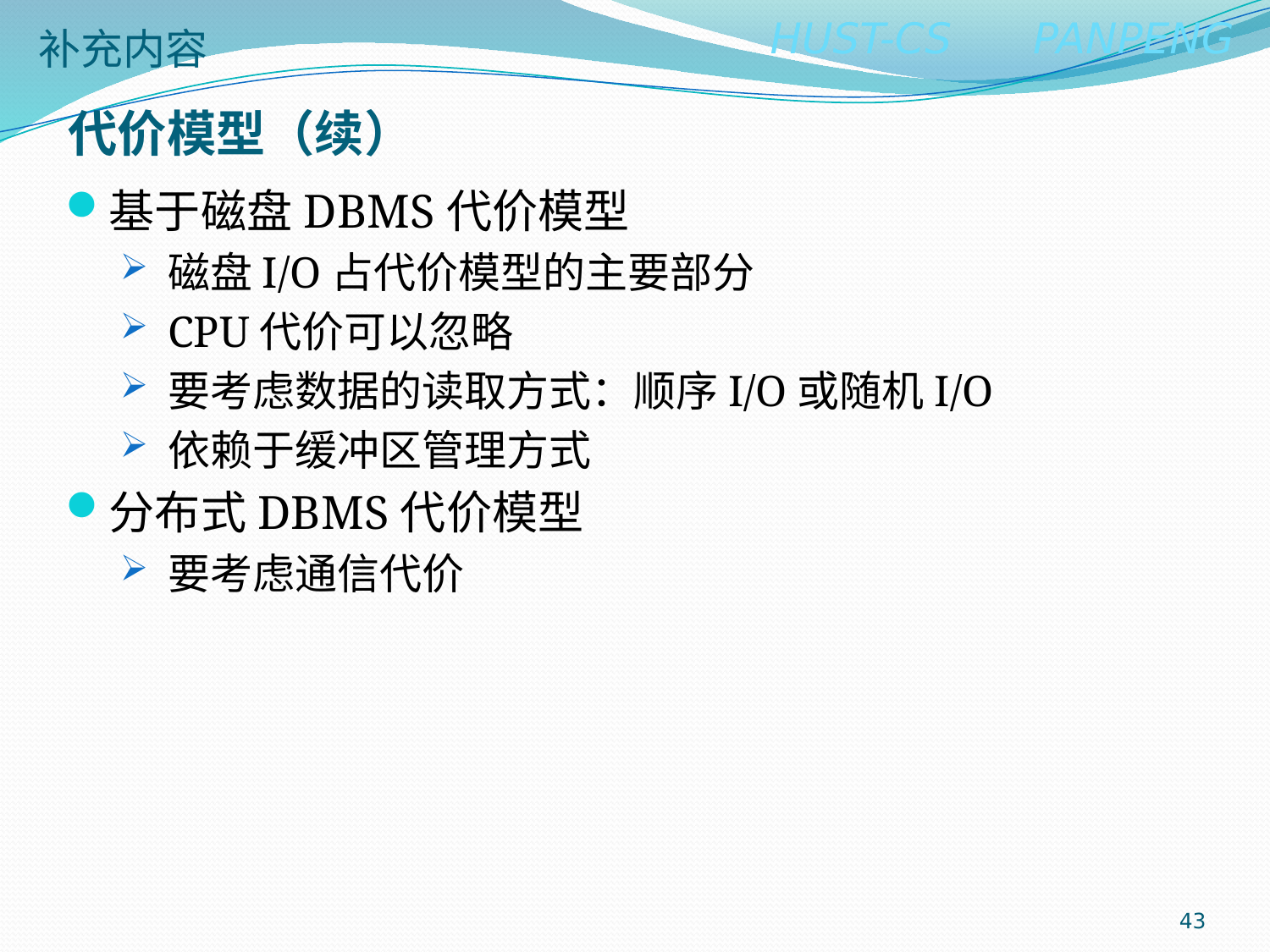

补充内容
代价模型（续）
基于磁盘DBMS代价模型
磁盘I/O占代价模型的主要部分
Cpu代价可以忽略
要考虑数据的读取方式：顺序I/O或随机I/O
依赖于缓冲区管理方式
分布式DBMS代价模型
要考虑通信代价

43